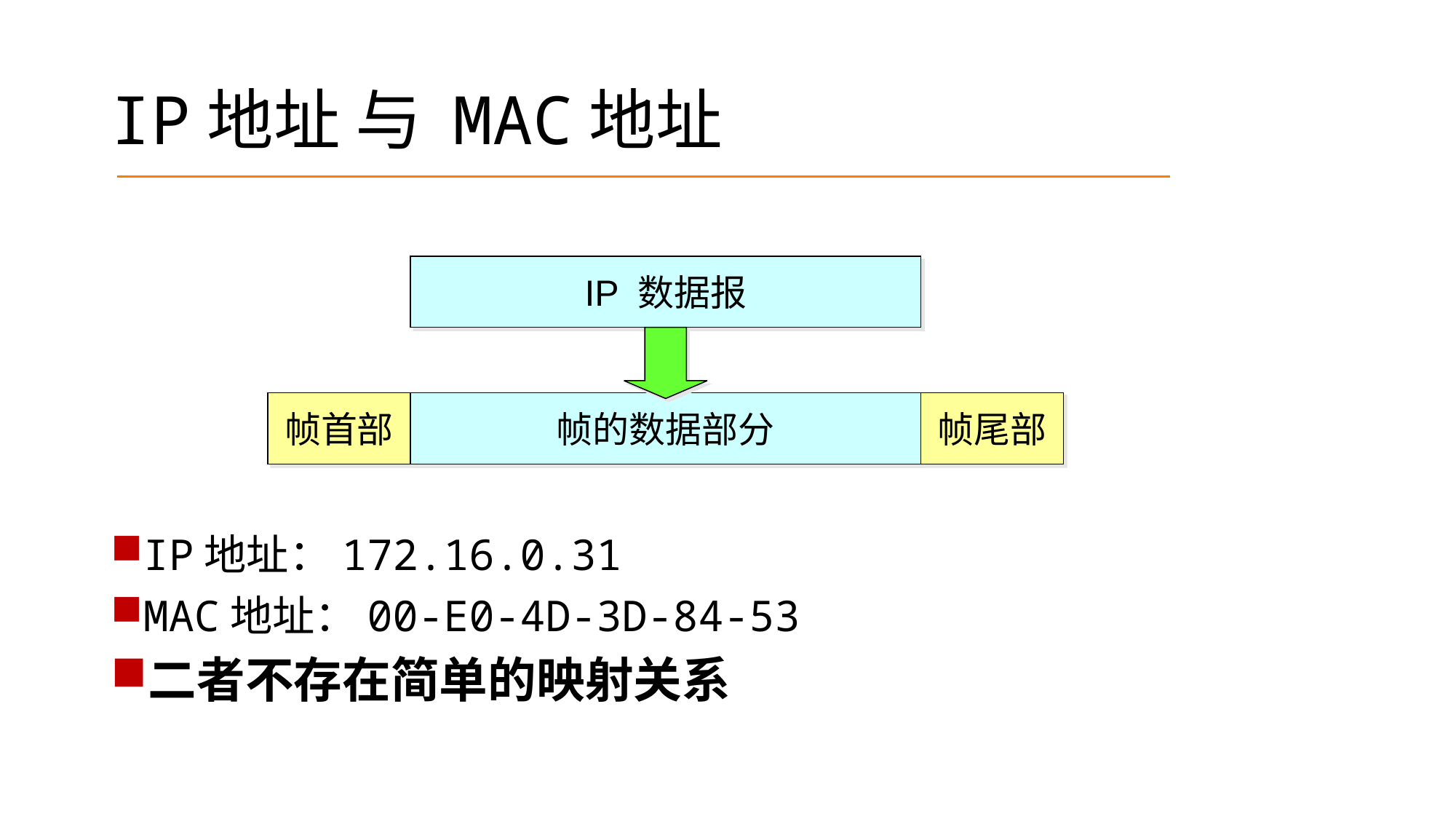

# IP地址 与 MAC地址

IP地址：172.16.0.31
MAC地址：00-E0-4D-3D-84-53
二者不存在简单的映射关系
IP 数据报

帧首部
帧的数据部分
帧尾部